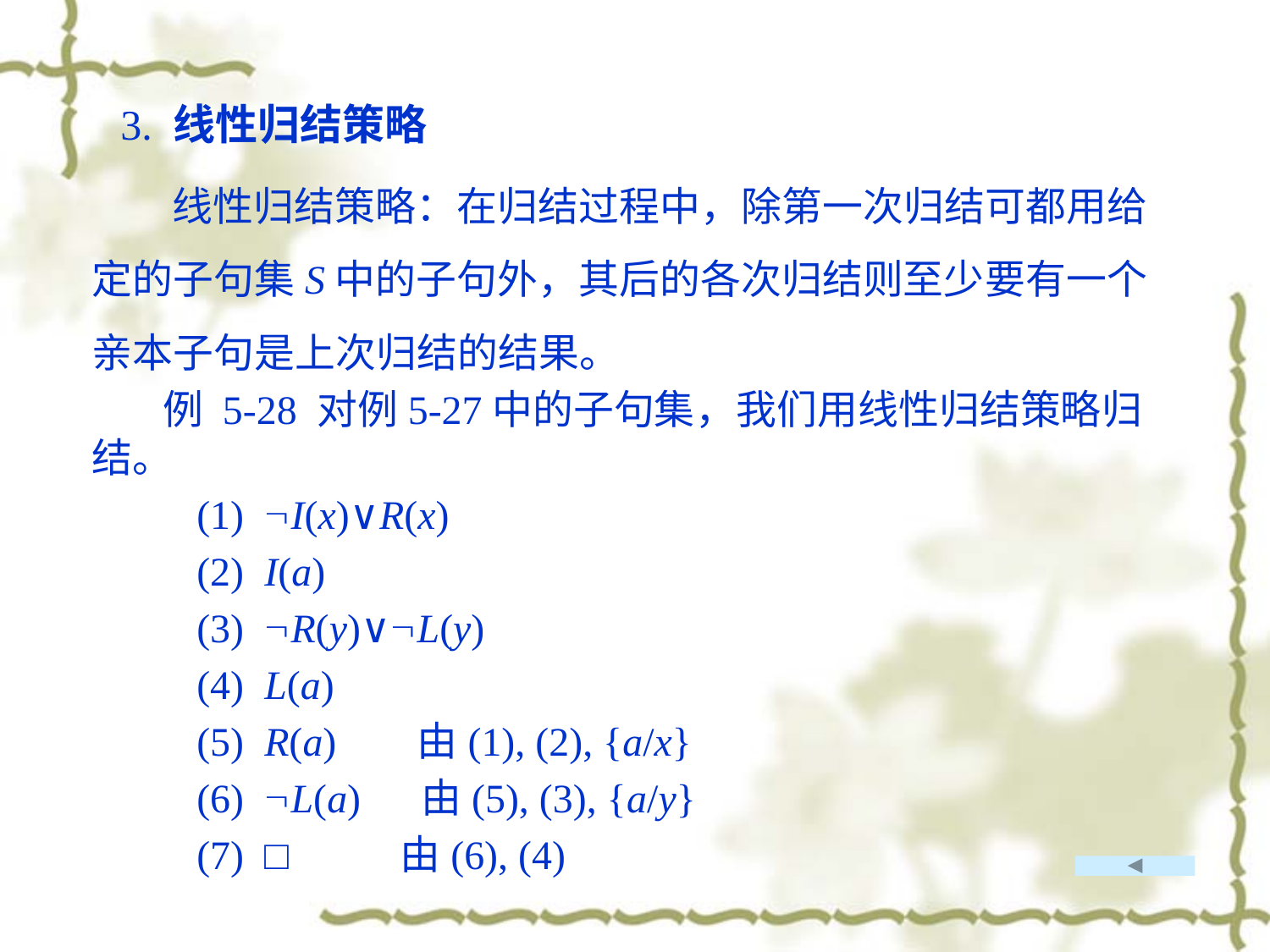

3. 线性归结策略
             线性归结策略：在归结过程中，除第一次归结可都用给定的子句集S中的子句外，其后的各次归结则至少要有一个亲本子句是上次归结的结果。
            例 5-28 对例5-27中的子句集，我们用线性归结策略归结。
               (1)  ¬I(x)∨R(x)
               (2)  I(a)
               (3)  ¬R(y)∨¬L(y)
               (4)  L(a)
               (5)  R(a)       由(1), (2), {a/x}
               (6)  ¬L(a)     由(5), (3), {a/y}
               (7)  □          由(6), (4)